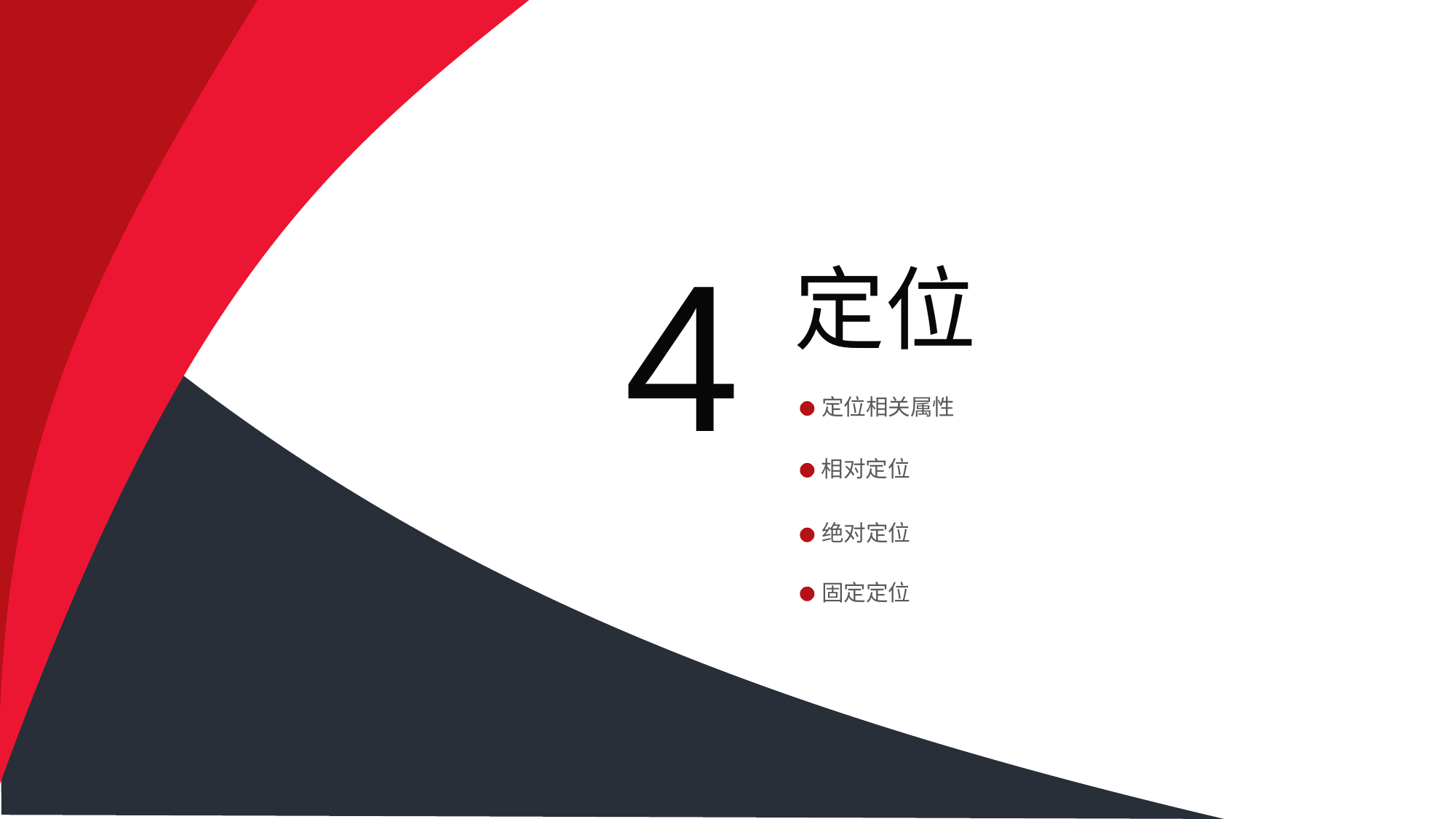

4
定位
定位相关属性

相对定位

绝对定位

固定定位

延迟付